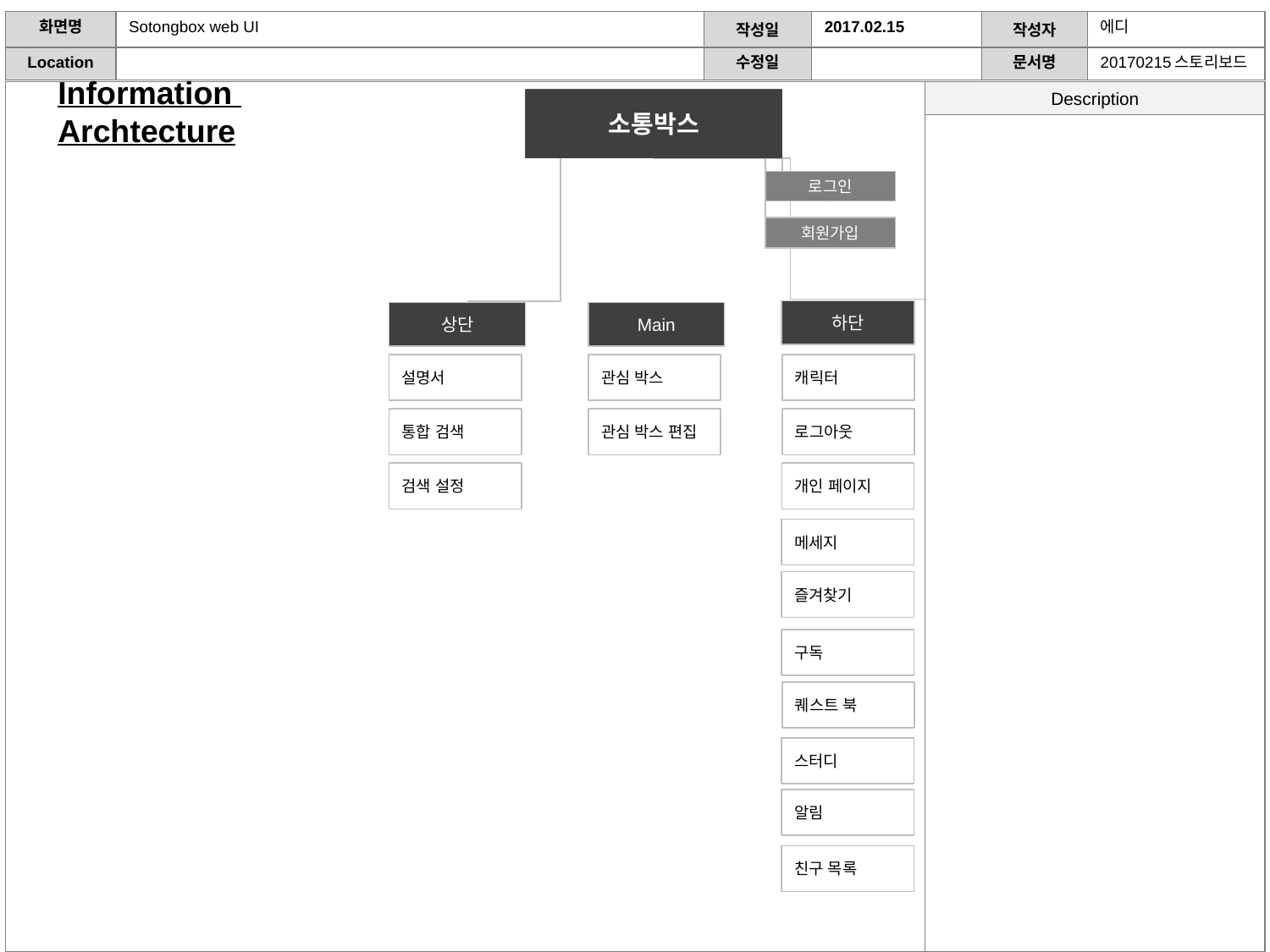

Information  Archtecture
뷰트랙 APP
소통박스
로그인
로그인
호스트 등록
회원가입
하단
상단
호스트정보
Main
설명서
관심 박스
캐릭터
관심 박스 편집
로그아웃
통합 검색
검색 설정
개인 페이지
메세지
즐겨찾기
구독
퀘스트 북
스터디
알림
친구 목록